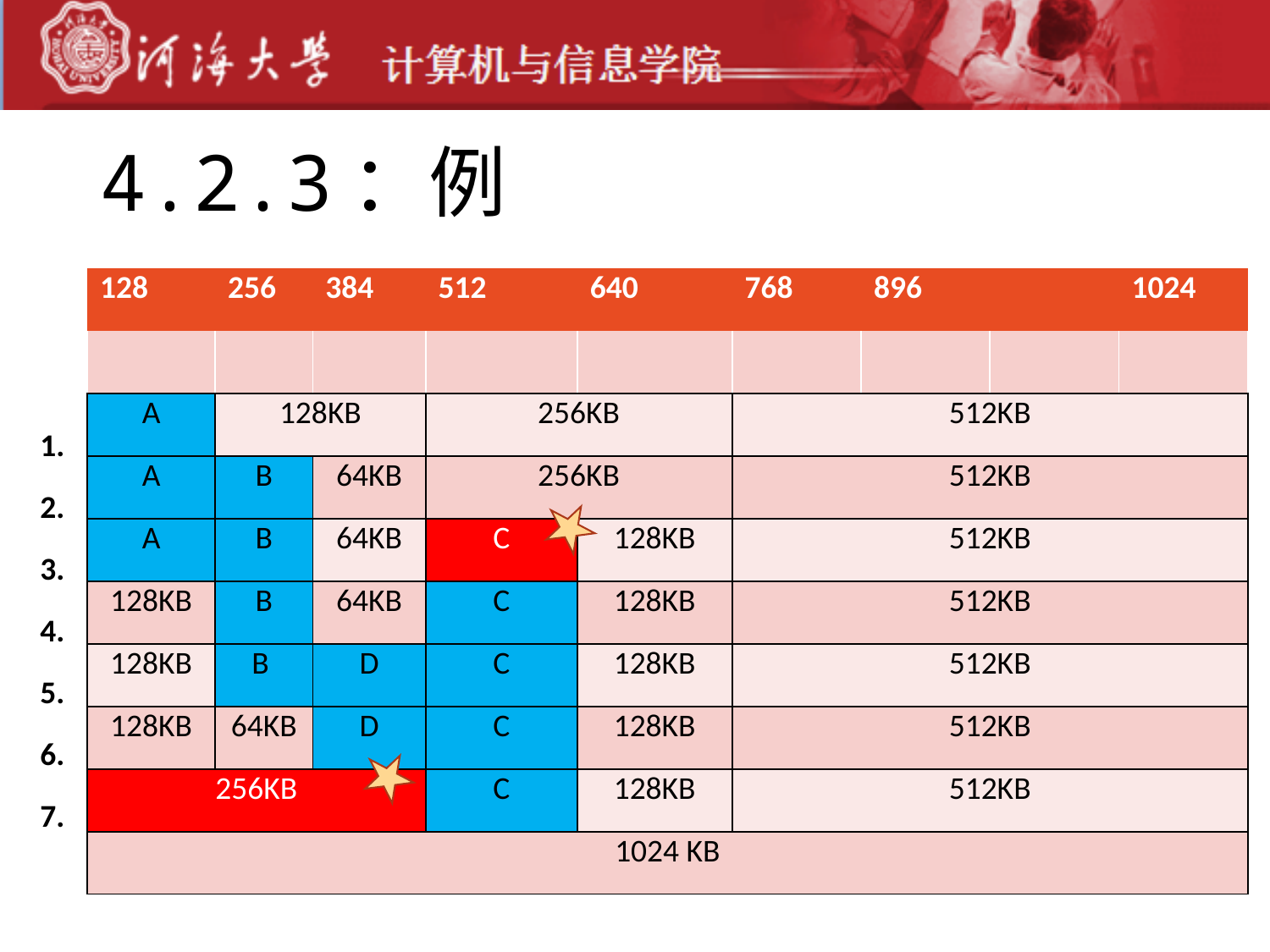

# 4.2.3：例
| 128 | 256 | 384 | 512 | 640 | 768 | 896 |  | 1024 |
| --- | --- | --- | --- | --- | --- | --- | --- | --- |
|  |  |  |  |  |  |  |  |  |
| A | 128KB |  | 256KB |  | 512KB |  |  |  |
| A | B | 64KB | 256KB |  | 512KB |  |  |  |
| A | B | 64KB | C | 128KB | 512KB |  |  |  |
| 128KB | B | 64KB | C | 128KB | 512KB |  |  |  |
| 128KB | B | D | C | 128KB | 512KB |  |  |  |
| 128KB | 64KB | D | C | 128KB | 512KB |  |  |  |
| 256KB |  |  | C | 128KB | 512KB |  |  |  |
| 1024 KB |  |  |  |  |  |  |  |  |